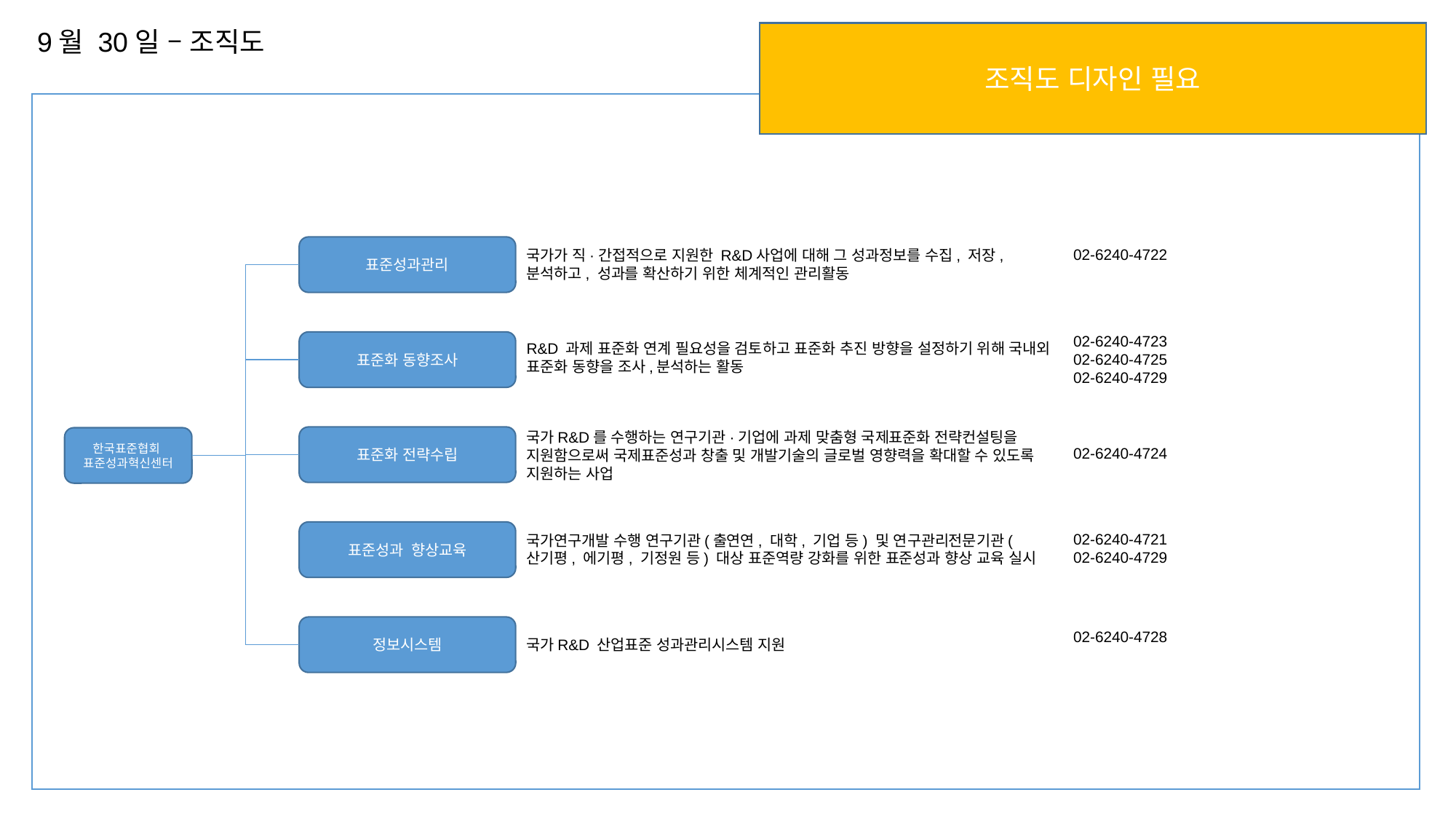

9월 30일 – 조직도
조직도 디자인 필요

표준성과관리
02-6240-4722
국가가 직·간접적으로 지원한 R&D사업에 대해 그 성과정보를 수집, 저장, 분석하고, 성과를 확산하기 위한 체계적인 관리활동
02-6240-4723
02-6240-4725
02-6240-4729
표준화 동향조사
R&D 과제 표준화 연계 필요성을 검토하고 표준화 추진 방향을 설정하기 위해 국내외 표준화 동향을 조사,분석하는 활동
국가R&D를 수행하는 연구기관·기업에 과제 맞춤형 국제표준화 전략컨설팅을 지원함으로써 국제표준성과 창출 및 개발기술의 글로벌 영향력을 확대할 수 있도록 지원하는 사업
표준화 전략수립
한국표준협회
표준성과혁신센터
02-6240-4724
표준성과  향상교육
02-6240-4721
02-6240-4729
국가연구개발 수행 연구기관(출연연, 대학, 기업 등) 및 연구관리전문기관(산기평, 에기평, 기정원 등) 대상 표준역량 강화를 위한 표준성과 향상 교육 실시
정보시스템
02-6240-4728
국가R&D 산업표준 성과관리시스템 지원